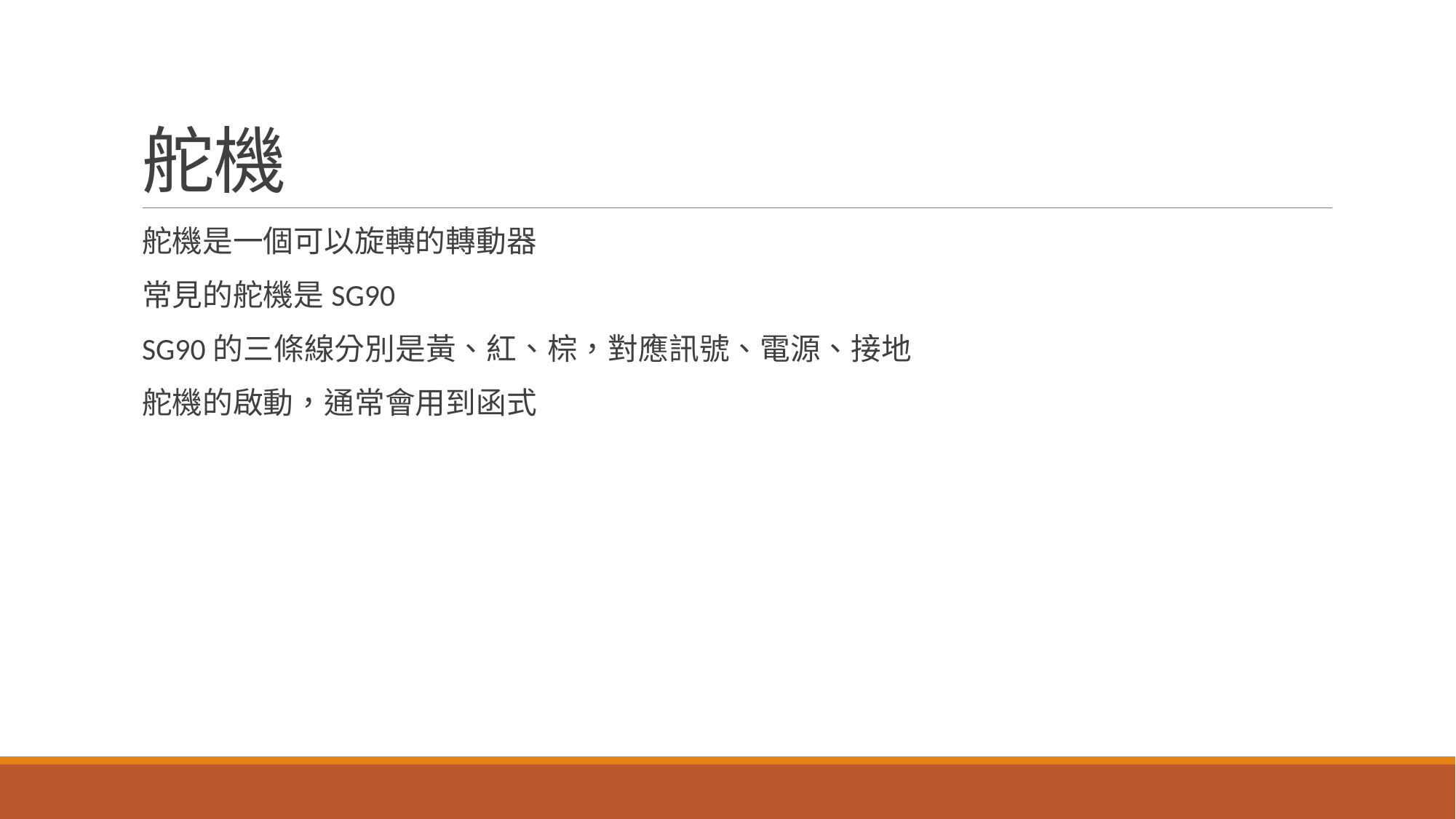

# 舵機
舵機是一個可以旋轉的轉動器
常見的舵機是SG90
SG90的三條線分別是黃、紅、棕，對應訊號、電源、接地
舵機的啟動，通常會用到函式